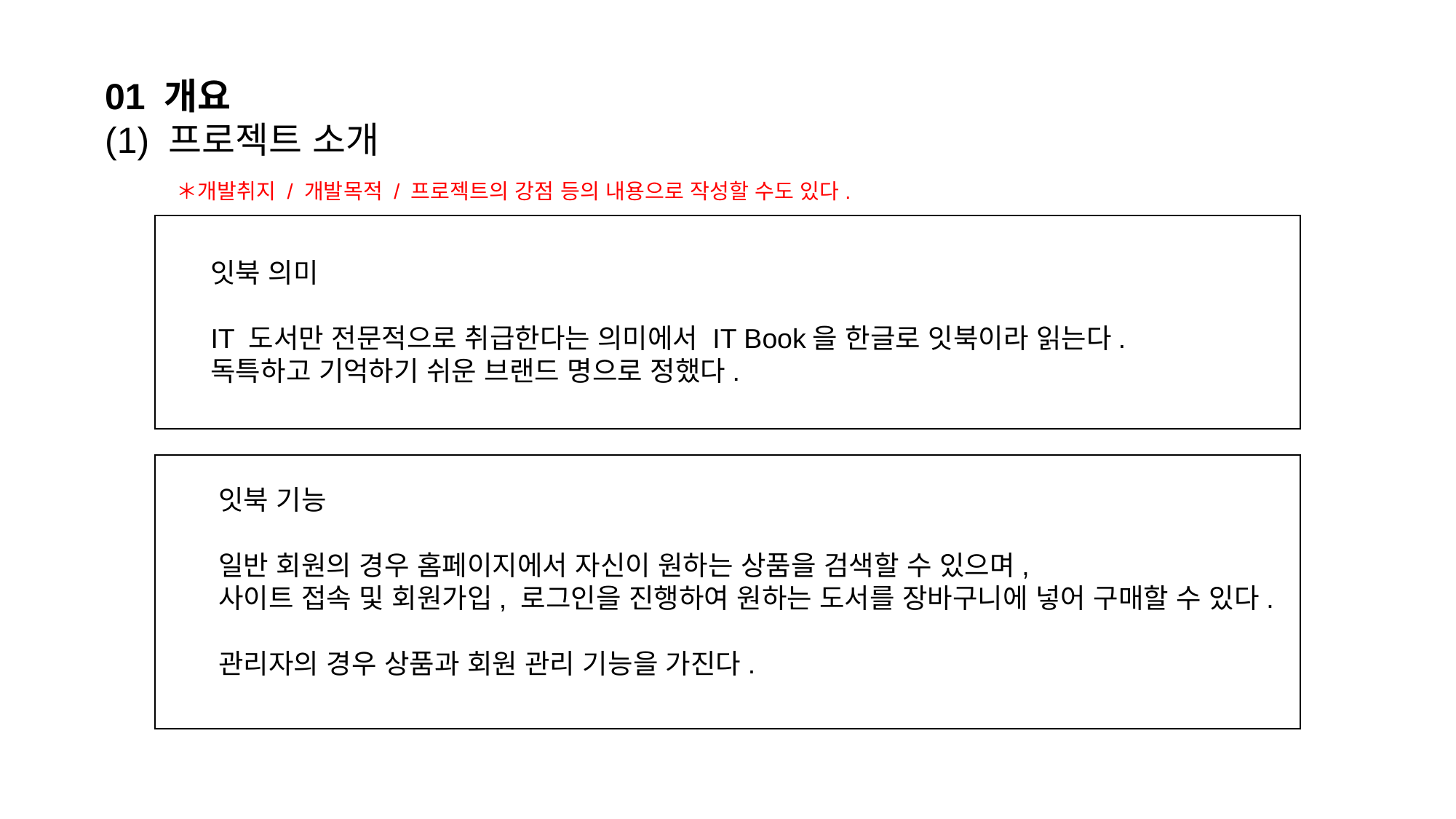

01 개요
(1) 프로젝트 소개
＊개발취지 / 개발목적 / 프로젝트의 강점 등의 내용으로 작성할 수도 있다.

잇북 의미

IT 도서만 전문적으로 취급한다는 의미에서 IT Book을 한글로 잇북이라 읽는다.
독특하고 기억하기 쉬운 브랜드 명으로 정했다.

잇북 기능

일반 회원의 경우 홈페이지에서 자신이 원하는 상품을 검색할 수 있으며,
사이트 접속 및 회원가입, 로그인을 진행하여 원하는 도서를 장바구니에 넣어 구매할 수 있다.

관리자의 경우 상품과 회원 관리 기능을 가진다.